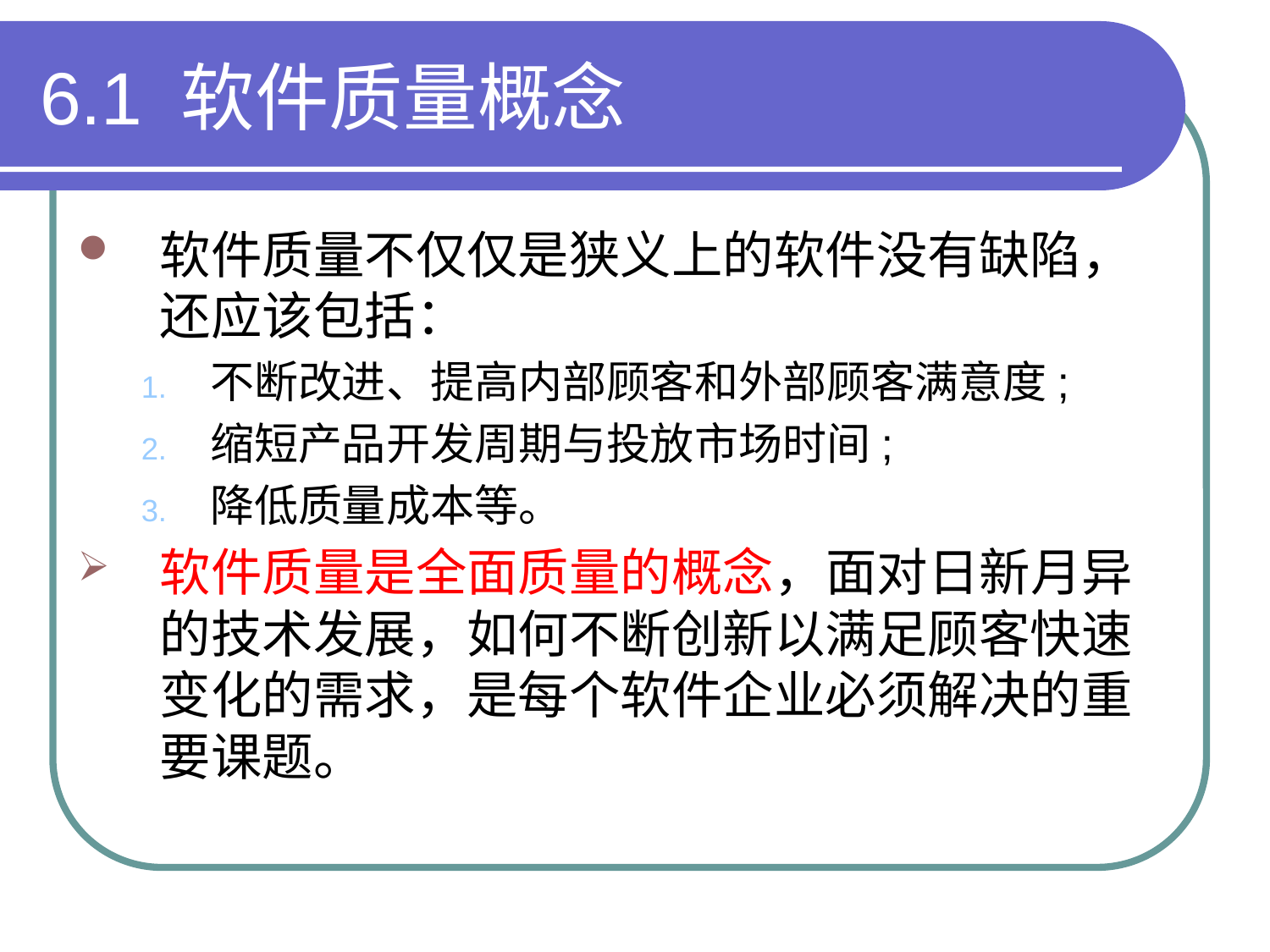

# 6.1 软件质量概念
软件质量不仅仅是狭义上的软件没有缺陷，还应该包括：
不断改进、提高内部顾客和外部顾客满意度;
缩短产品开发周期与投放市场时间;
降低质量成本等。
软件质量是全面质量的概念，面对日新月异的技术发展，如何不断创新以满足顾客快速变化的需求，是每个软件企业必须解决的重要课题。

8